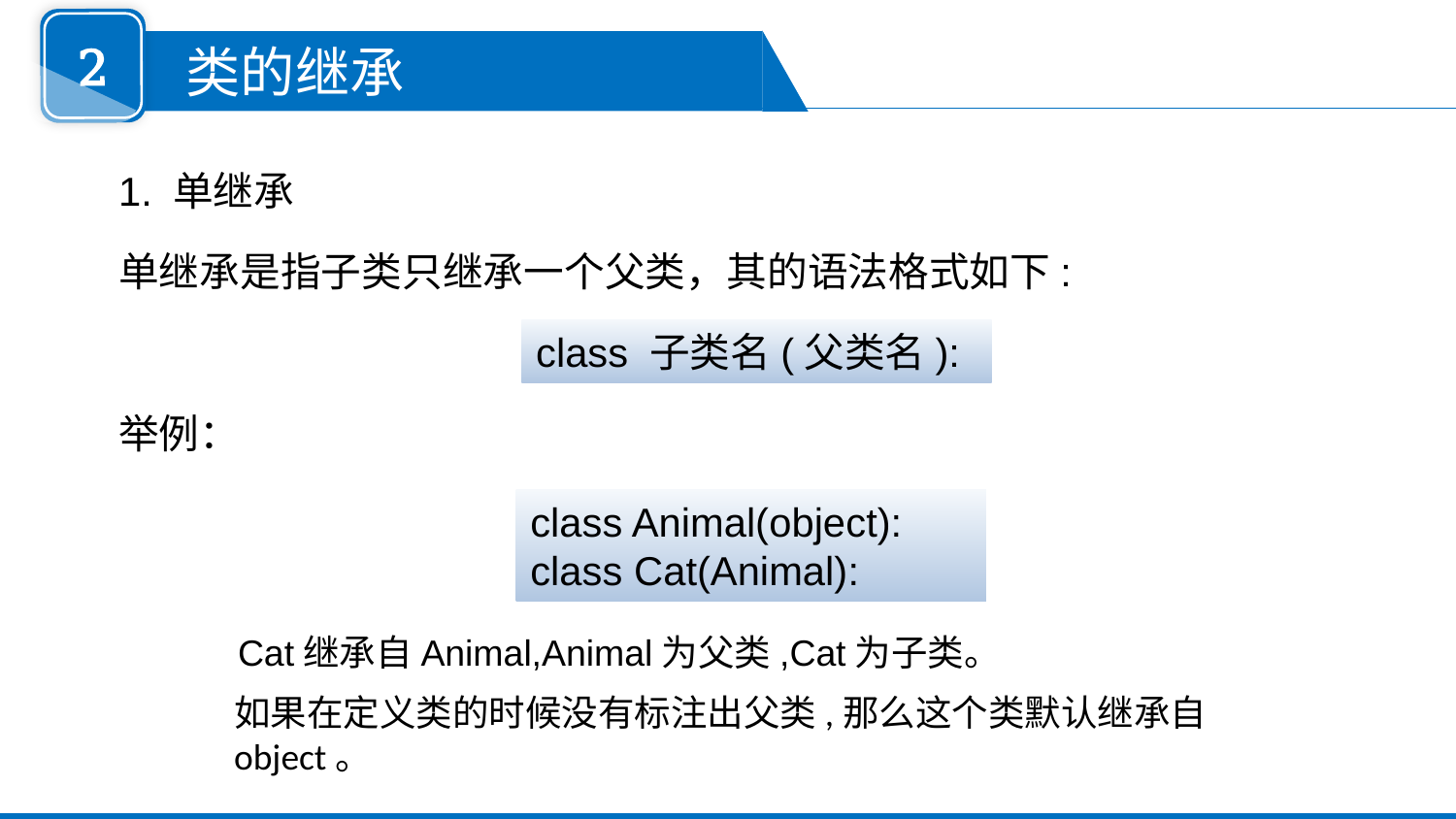

2

  类的继承
1. 单继承
单继承是指子类只继承一个父类，其的语法格式如下:

举例：
class 子类名(父类名):
class Animal(object):
class Cat(Animal):
Cat继承自Animal,Animal为父类,Cat为子类。
如果在定义类的时候没有标注出父类,那么这个类默认继承自object。